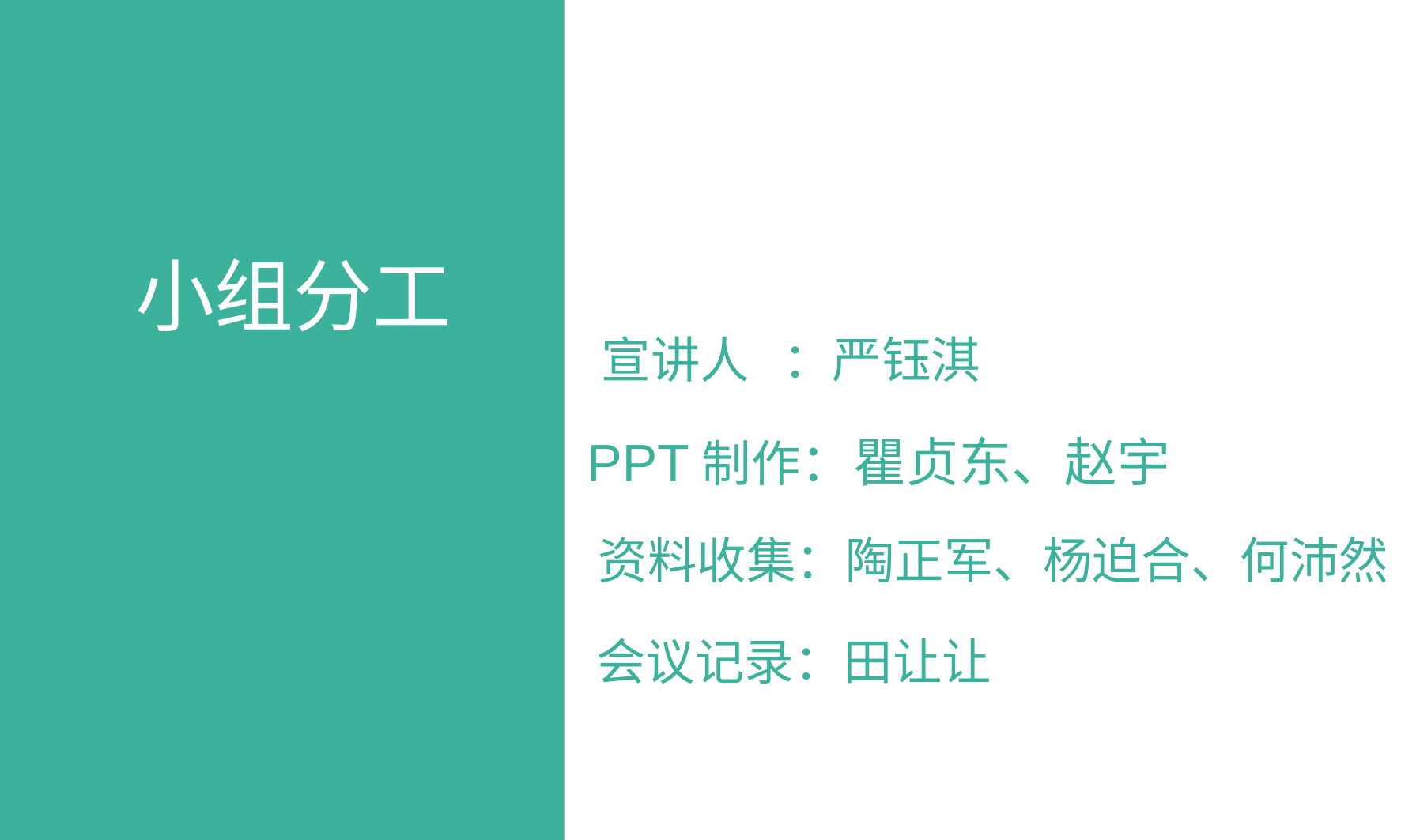

小组分工
宣讲人   ：严钰淇
PPT制作：瞿贞东、赵宇
资料收集：陶正军、杨迫合、何沛然

会议记录：田让让